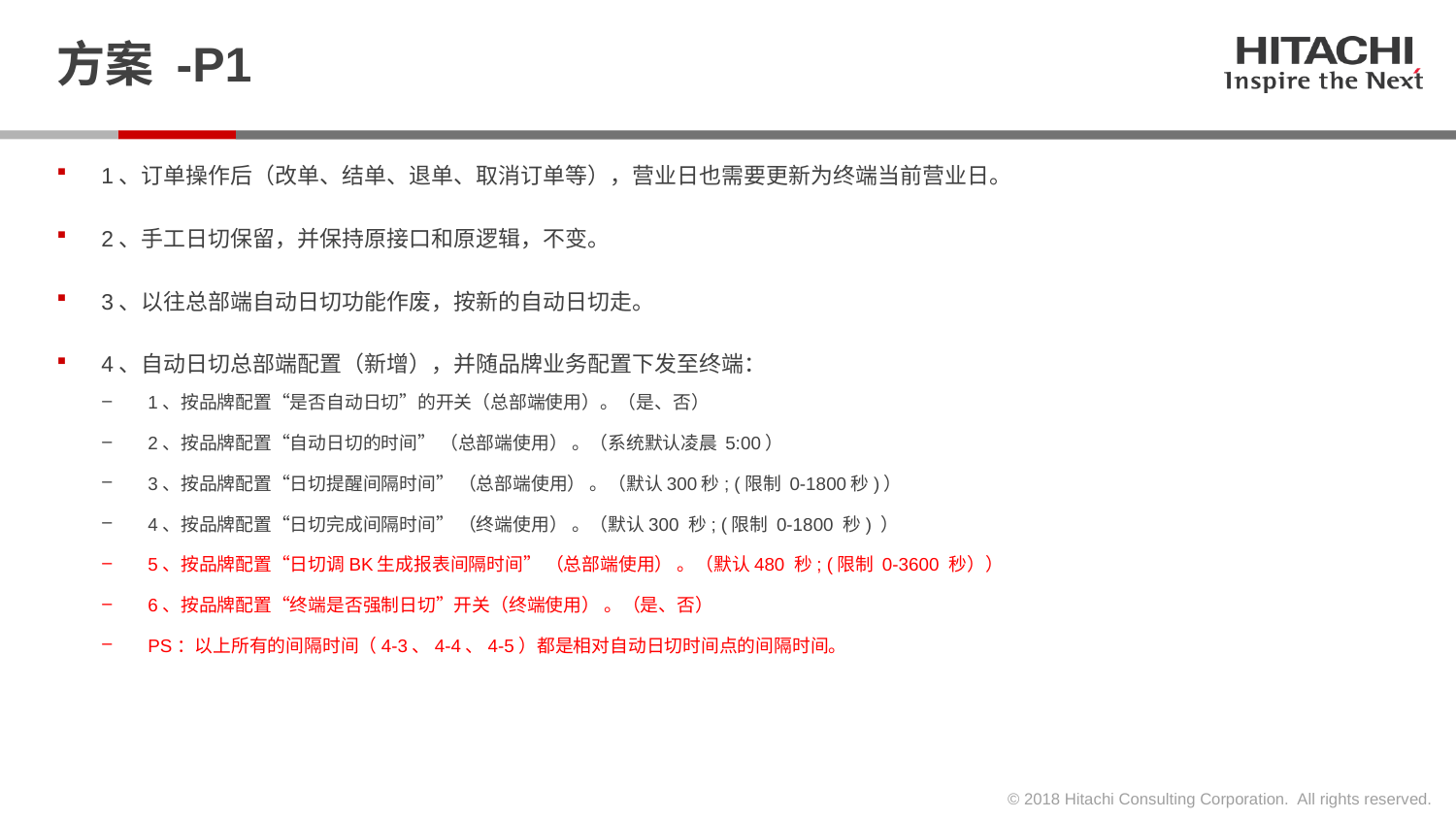

# 方案 -P1
1、订单操作后（改单、结单、退单、取消订单等），营业日也需要更新为终端当前营业日。
2、手工日切保留，并保持原接口和原逻辑，不变。
3、以往总部端自动日切功能作废，按新的自动日切走。
4、自动日切总部端配置（新增），并随品牌业务配置下发至终端：
1、按品牌配置“是否自动日切”的开关（总部端使用）。（是、否）
2、按品牌配置“自动日切的时间” （总部端使用） 。（系统默认凌晨 5:00）
3、按品牌配置“日切提醒间隔时间” （总部端使用） 。（默认300秒; (限制 0-1800秒)）
4、按品牌配置“日切完成间隔时间” （终端使用） 。（默认300 秒; (限制 0-1800 秒) ）
5、按品牌配置“日切调BK生成报表间隔时间” （总部端使用） 。（默认480 秒; (限制 0-3600 秒））
6、按品牌配置“终端是否强制日切”开关（终端使用） 。（是、否）
PS：以上所有的间隔时间（4-3、4-4、4-5）都是相对自动日切时间点的间隔时间。